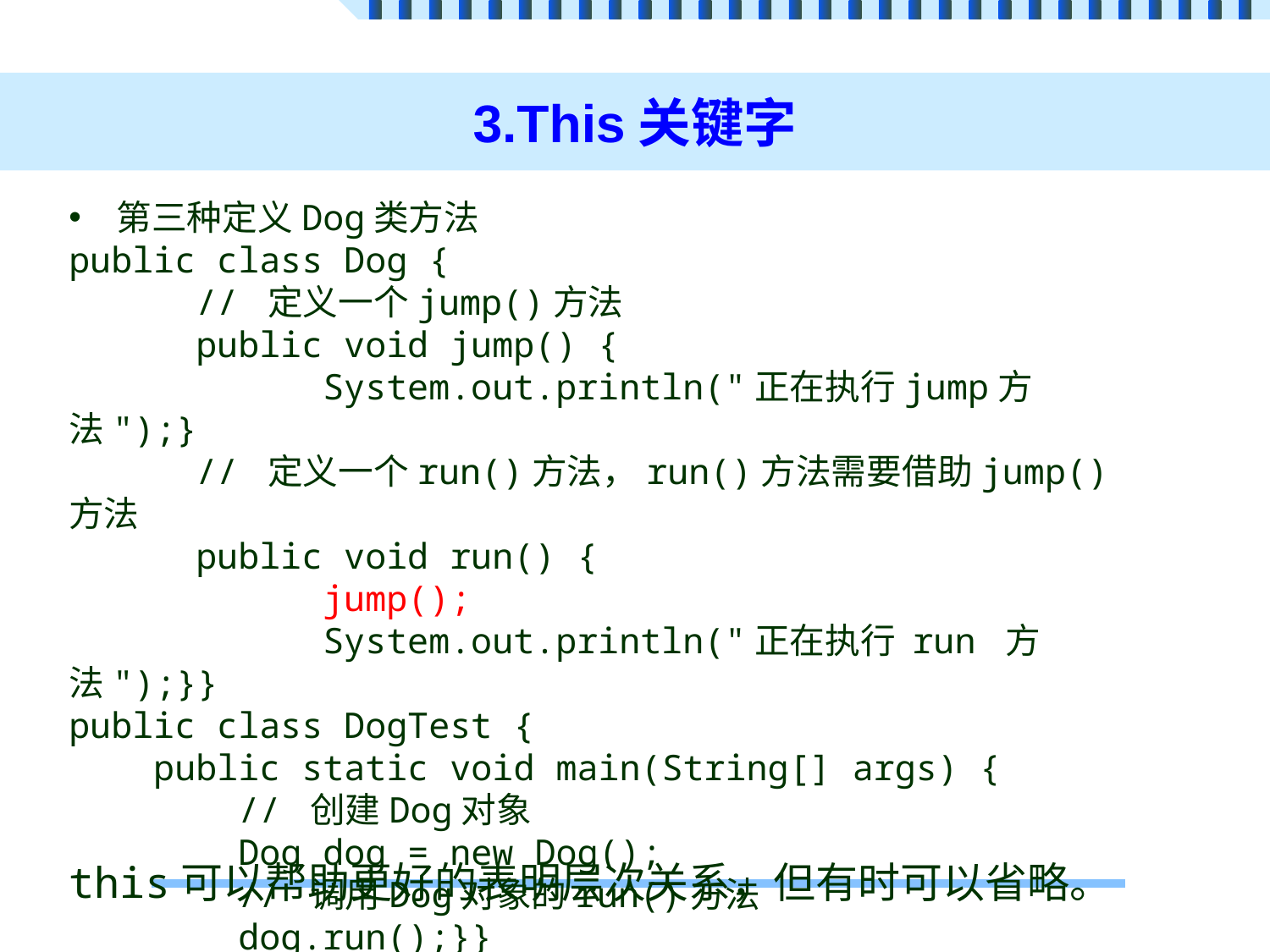

# 3.This关键字
第三种定义Dog类方法
public class Dog {
	// 定义一个jump()方法
	public void jump() {
		System.out.println("正在执行jump方法");}
	// 定义一个run()方法，run()方法需要借助jump()方法
	public void run() {
		jump();
		System.out.println("正在执行 run 方法");}}
public class DogTest {
    public static void main(String[] args) {
        // 创建Dog对象
        Dog dog = new Dog();
        // 调用Dog对象的run()方法
        dog.run();}}
this可以帮助更好的表明层次关系，但有时可以省略。